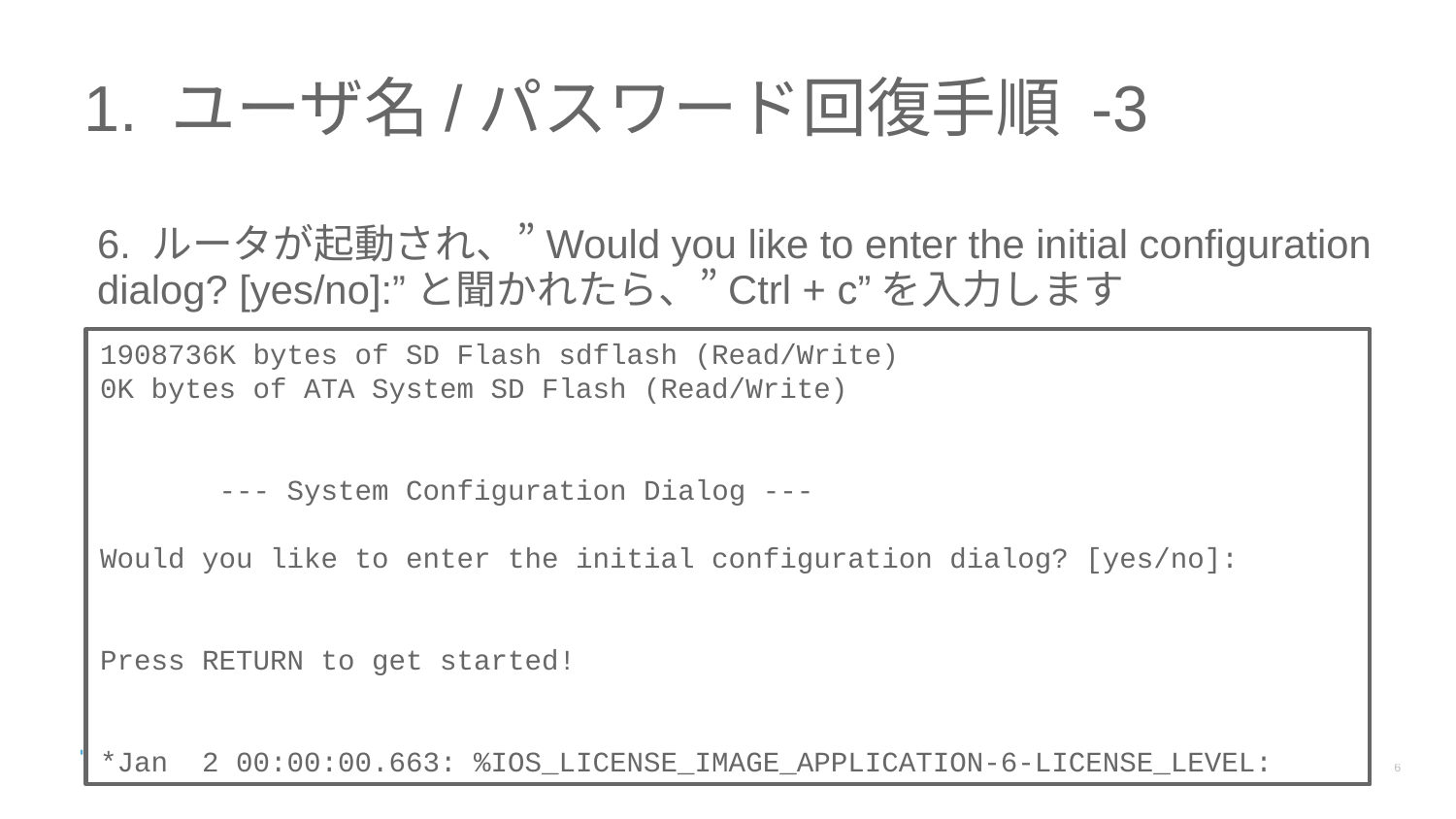

# 1. ユーザ名/パスワード回復手順 -3
6. ルータが起動され、”Would you like to enter the initial configuration dialog? [yes/no]:”と聞かれたら、”Ctrl + c”を入力します
1908736K bytes of SD Flash sdflash (Read/Write)
0K bytes of ATA System SD Flash (Read/Write)

       --- System Configuration Dialog ---

Would you like to enter the initial configuration dialog? [yes/no]:

Press RETURN to get started!

*Jan  2 00:00:00.663: %IOS_LICENSE_IMAGE_APPLICATION-6-LICENSE_LEVEL: